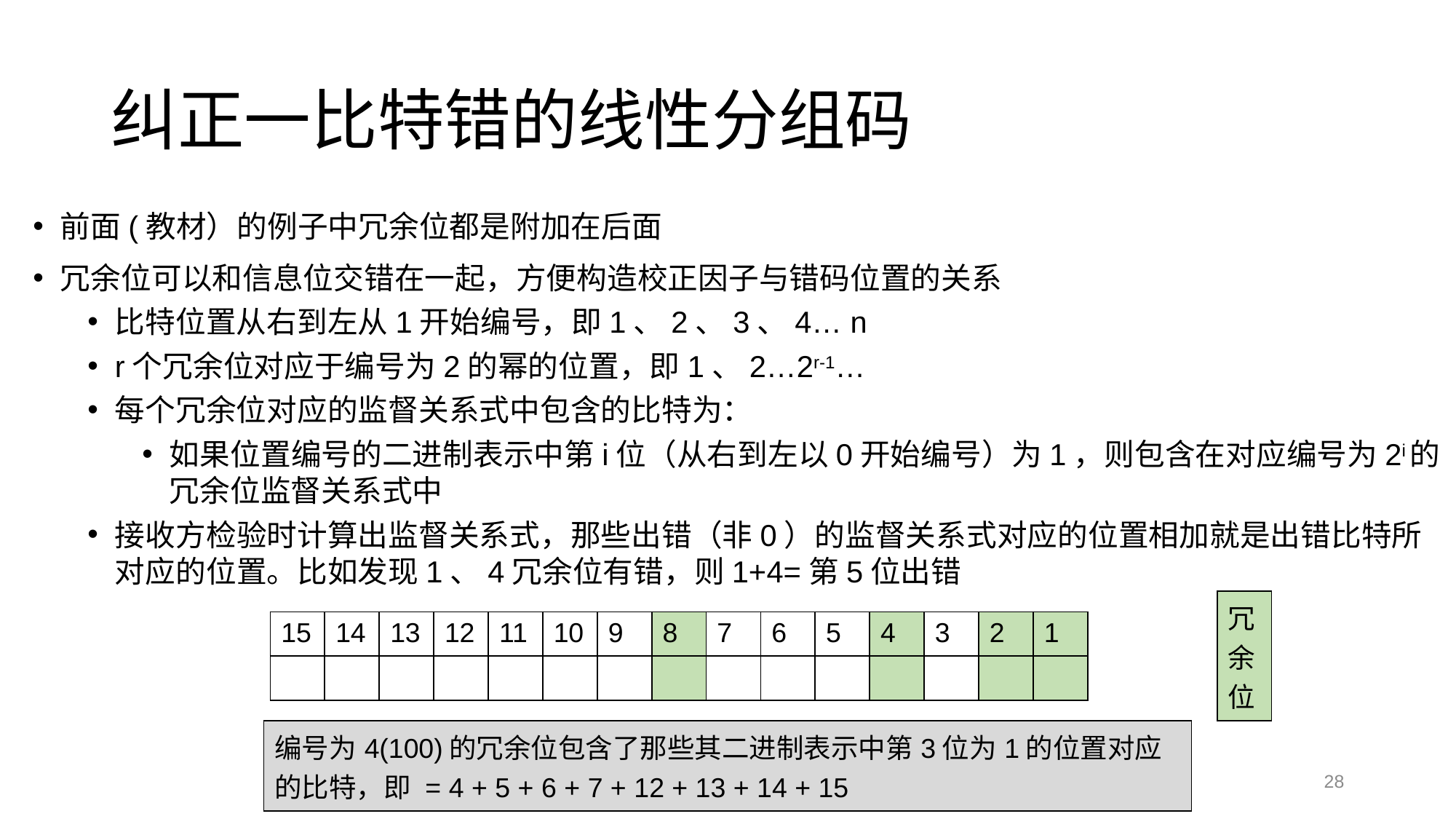

# 纠正一比特错的线性分组码
前面(教材）的例子中冗余位都是附加在后面
冗余位可以和信息位交错在一起，方便构造校正因子与错码位置的关系
比特位置从右到左从1开始编号，即1、2、3、4… n
r个冗余位对应于编号为2的幂的位置，即1、2…2r-1…
每个冗余位对应的监督关系式中包含的比特为：
如果位置编号的二进制表示中第i位（从右到左以0开始编号）为1，则包含在对应编号为2i的冗余位监督关系式中
接收方检验时计算出监督关系式，那些出错（非0）的监督关系式对应的位置相加就是出错比特所对应的位置。比如发现1、4冗余位有错，则1+4=第5位出错
| 冗余位 |
| --- |
| 15 | 14 | 13 | 12 | 11 | 10 | 9 | 8 | 7 | 6 | 5 | 4 | 3 | 2 | 1 |
| --- | --- | --- | --- | --- | --- | --- | --- | --- | --- | --- | --- | --- | --- | --- |
|  |  |  |  |  |  |  |  |  |  |  |  |  |  |  |
| 编号为4(100)的冗余位包含了那些其二进制表示中第3位为1的位置对应的比特，即 = 4 + 5 + 6 + 7 + 12 + 13 + 14 + 15 |
| --- |
28